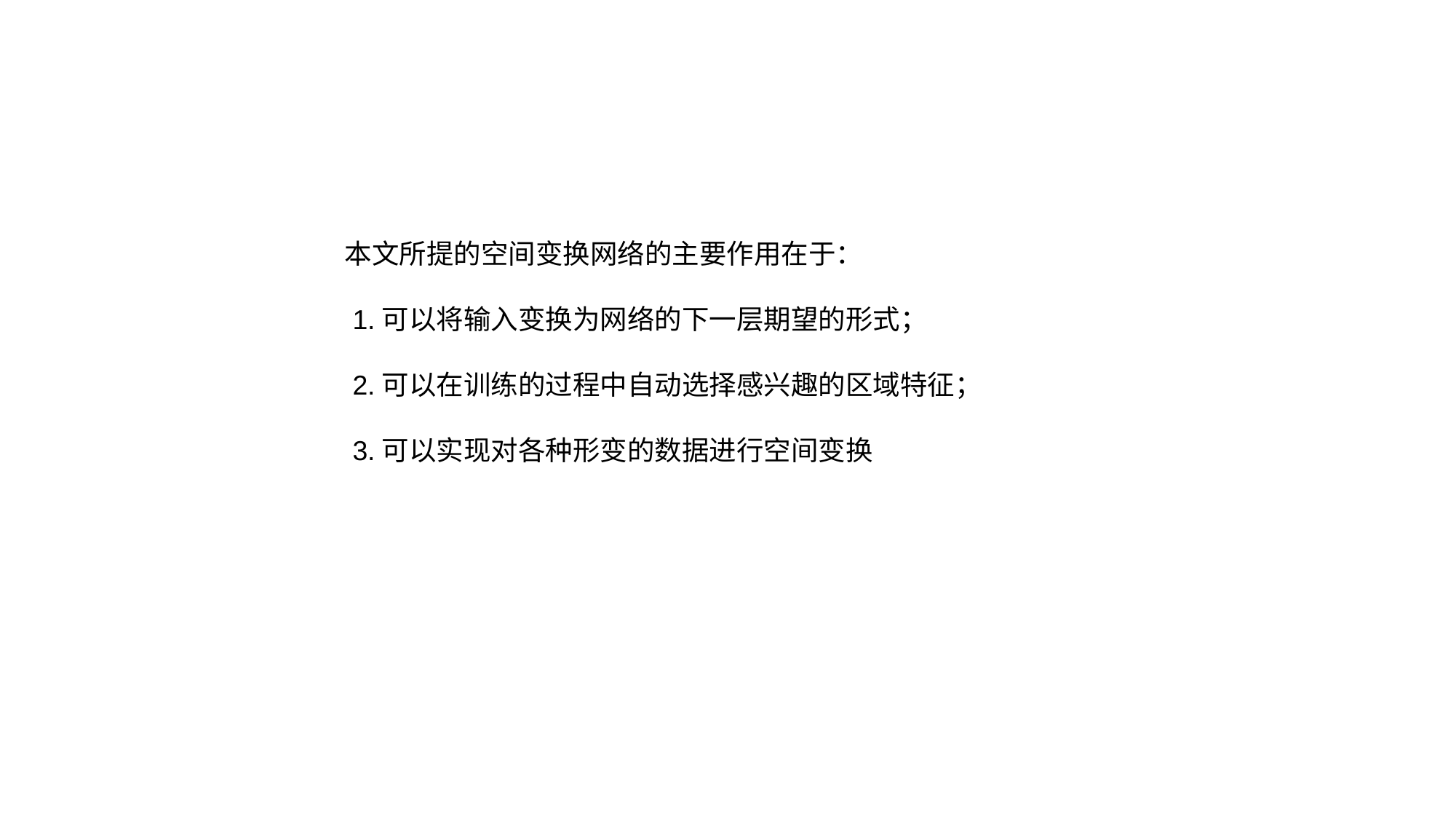

本文所提的空间变换网络的主要作用在于：

 1.可以将输入变换为网络的下一层期望的形式；

 2.可以在训练的过程中自动选择感兴趣的区域特征；

 3.可以实现对各种形变的数据进行空间变换